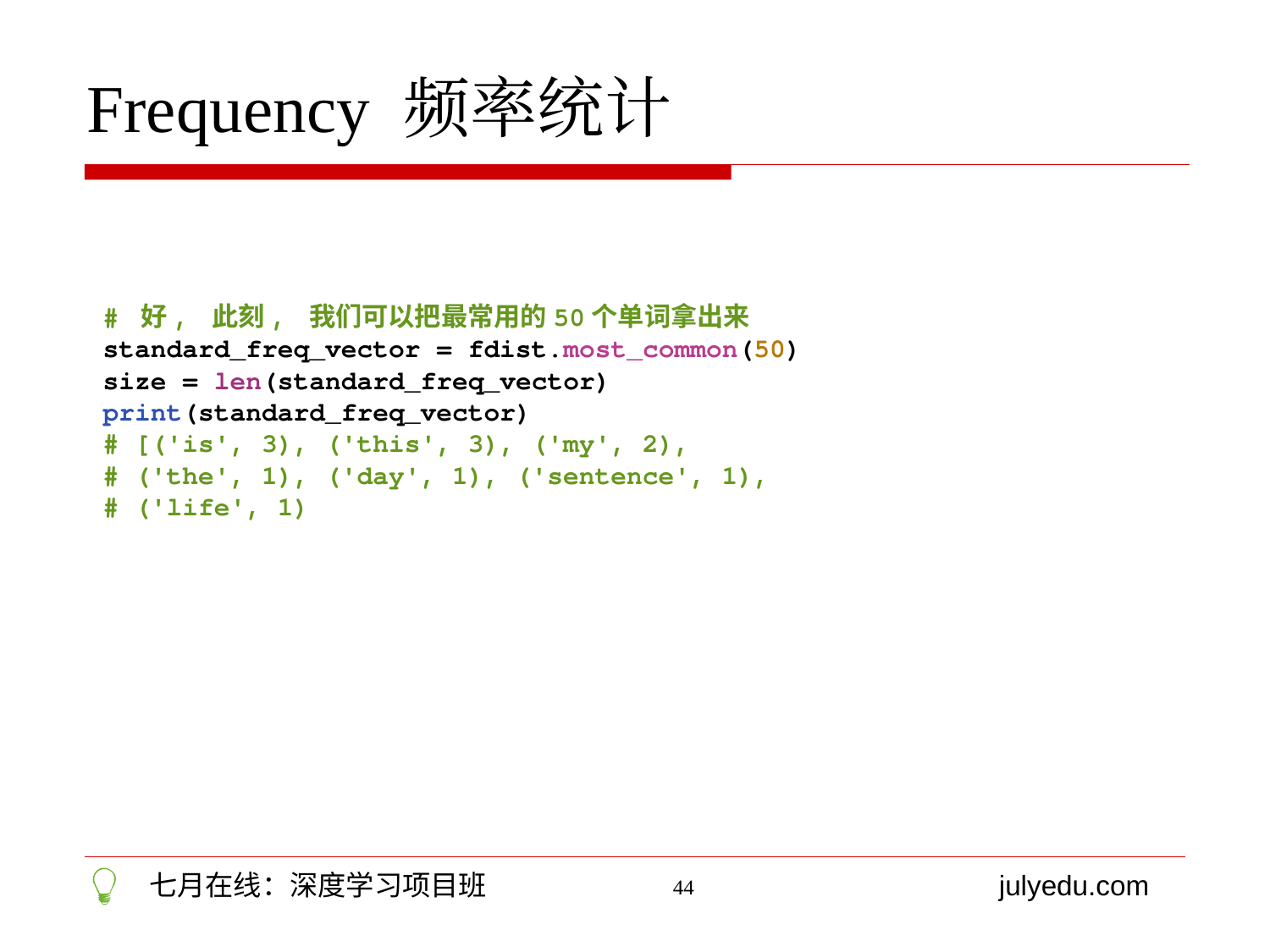

Frequency 频率统计
# 好, 此刻, 我们可以把最常用的50个单词拿出来
standard_freq_vector = fdist.most_common(50)
size = len(standard_freq_vector)
print(standard_freq_vector)
# [('is', 3), ('this', 3), ('my', 2),
# ('the', 1), ('day', 1), ('sentence', 1),
# ('life', 1)
44